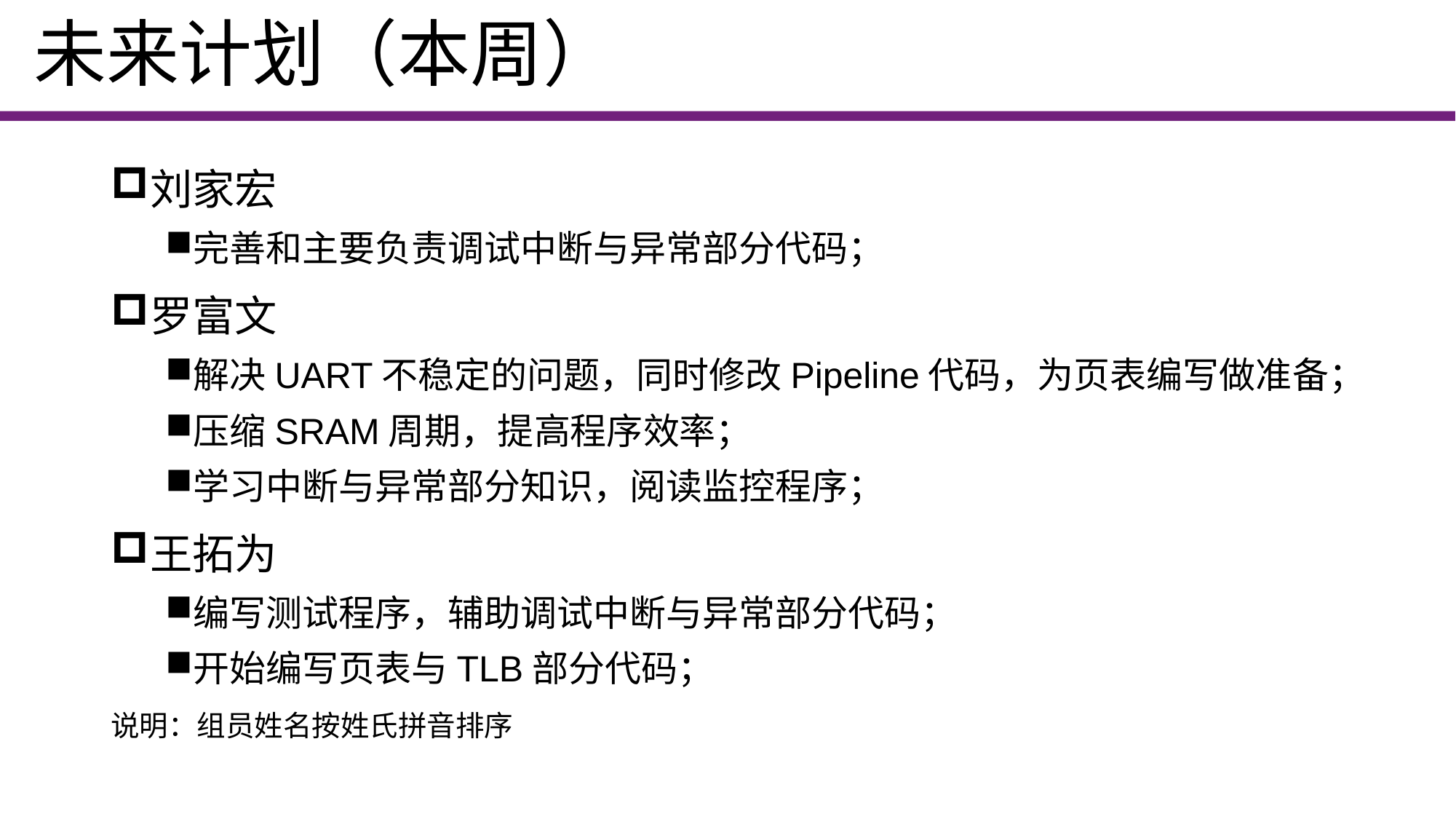

# 未来计划（本周）

刘家宏
完善和主要负责调试中断与异常部分代码；
罗富文
解决UART不稳定的问题，同时修改Pipeline代码，为页表编写做准备；
压缩SRAM周期，提高程序效率；
学习中断与异常部分知识，阅读监控程序；
王拓为
编写测试程序，辅助调试中断与异常部分代码；
开始编写页表与TLB部分代码；
说明：组员姓名按姓氏拼音排序